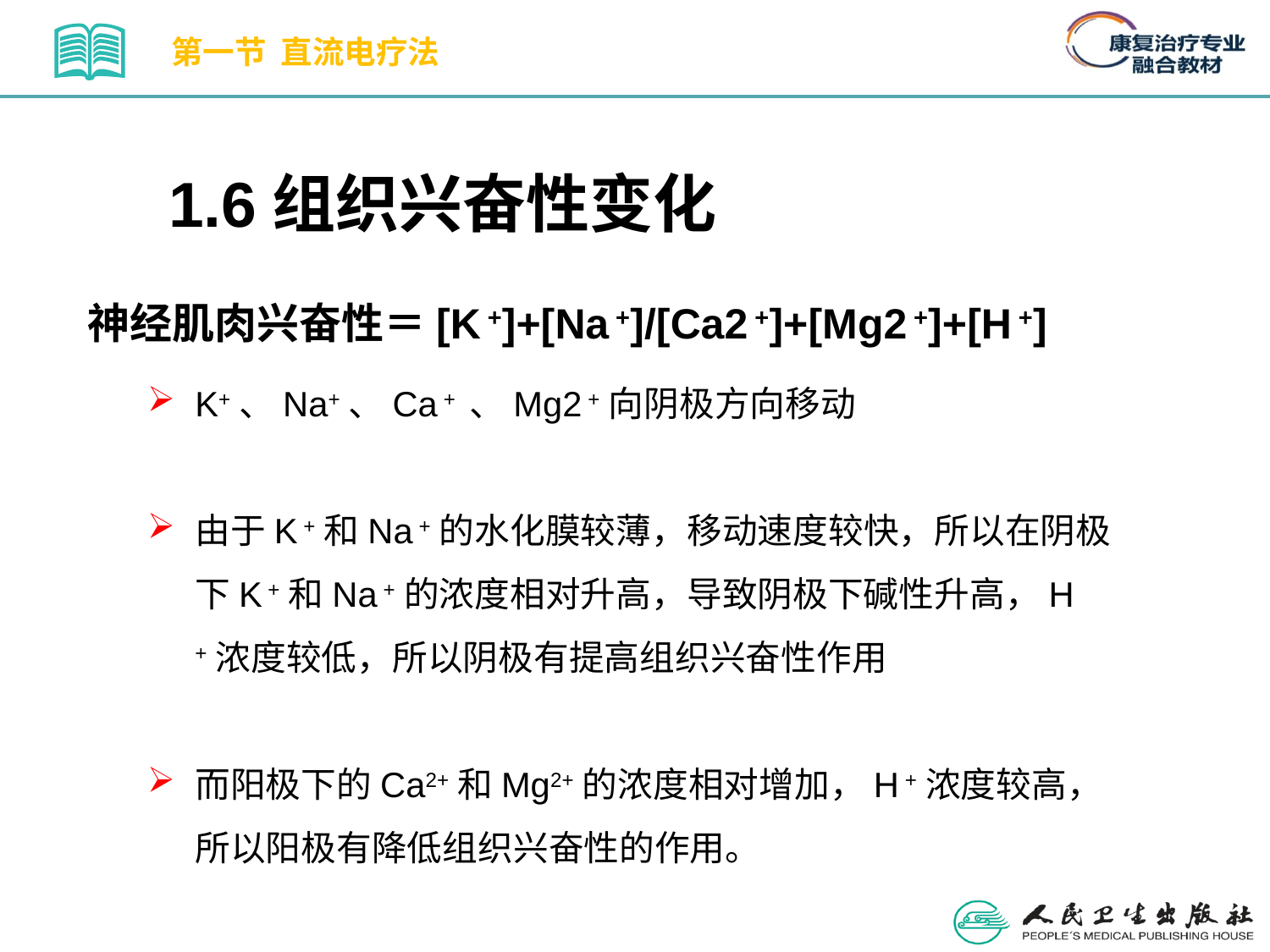

第一节  直流电疗法
1.6组织兴奋性变化

神经肌肉兴奋性＝[K +]+[Na +]/[Ca2 +]+[Mg2 +]+[H +]

K+、Na+、Ca + 、Mg2 +向阴极方向移动

由于K +和Na +的水化膜较薄，移动速度较快，所以在阴极下K +和Na +的浓度相对升高，导致阴极下碱性升高，H +浓度较低，所以阴极有提高组织兴奋性作用

而阳极下的Ca2+和Mg2+的浓度相对增加，H +浓度较高，所以阳极有降低组织兴奋性的作用。